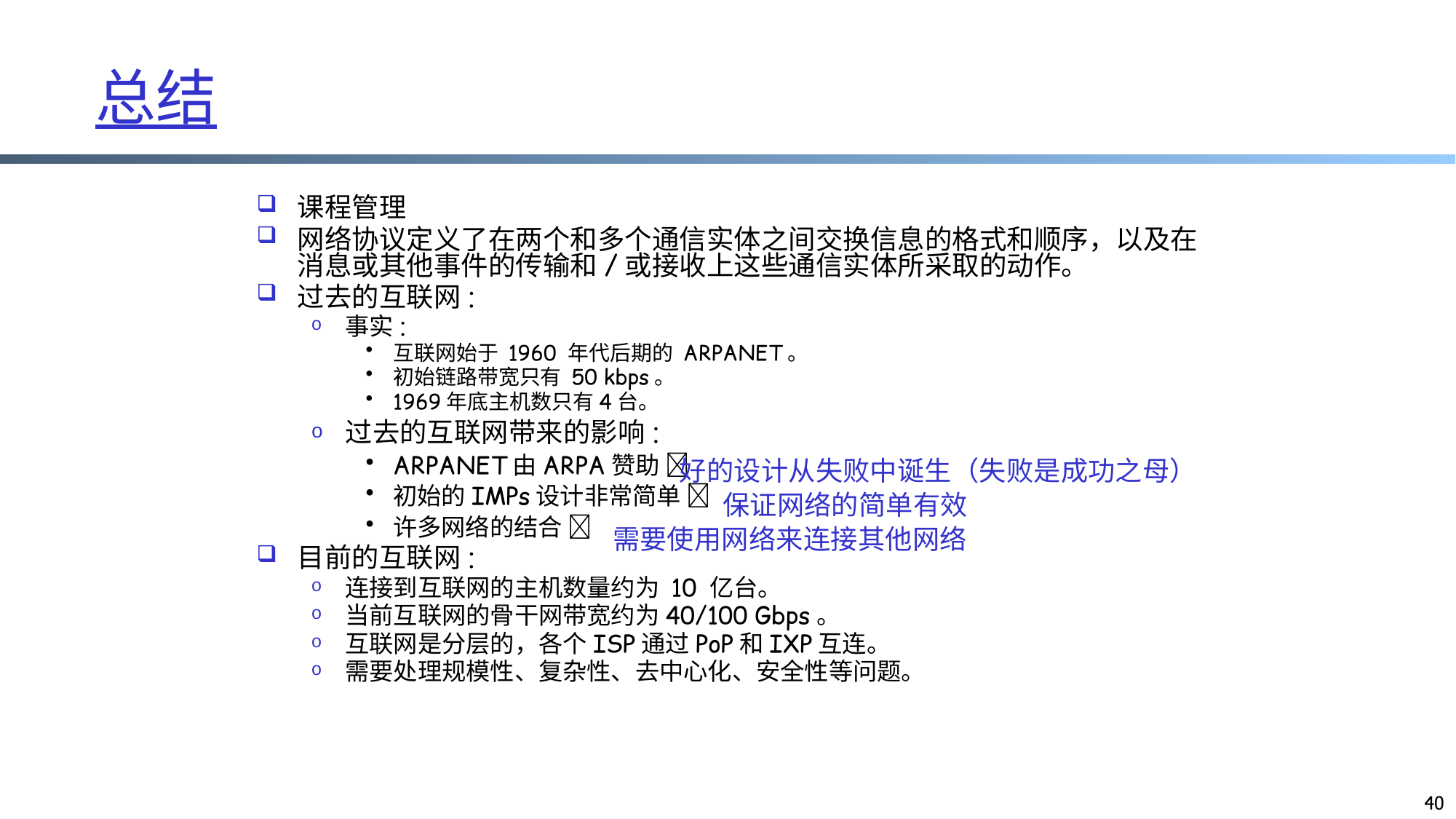

# 总结
课程管理
网络协议定义了在两个和多个通信实体之间交换信息的格式和顺序，以及在消息或其他事件的传输和/或接收上这些通信实体所采取的动作。
过去的互联网:
事实:
互联网始于 1960 年代后期的 ARPANET。
初始链路带宽只有 50 kbps。
1969年底主机数只有4台。
过去的互联网带来的影响:
ARPANET由ARPA赞助 →
初始的IMPs设计非常简单 →
许多网络的结合 →
目前的互联网:
连接到互联网的主机数量约为 10 亿台。
当前互联网的骨干网带宽约为40/100 Gbps。
互联网是分层的，各个ISP通过PoP和IXP互连。
需要处理规模性、复杂性、去中心化、安全性等问题。
好的设计从失败中诞生（失败是成功之母）
保证网络的简单有效
需要使用网络来连接其他网络
40